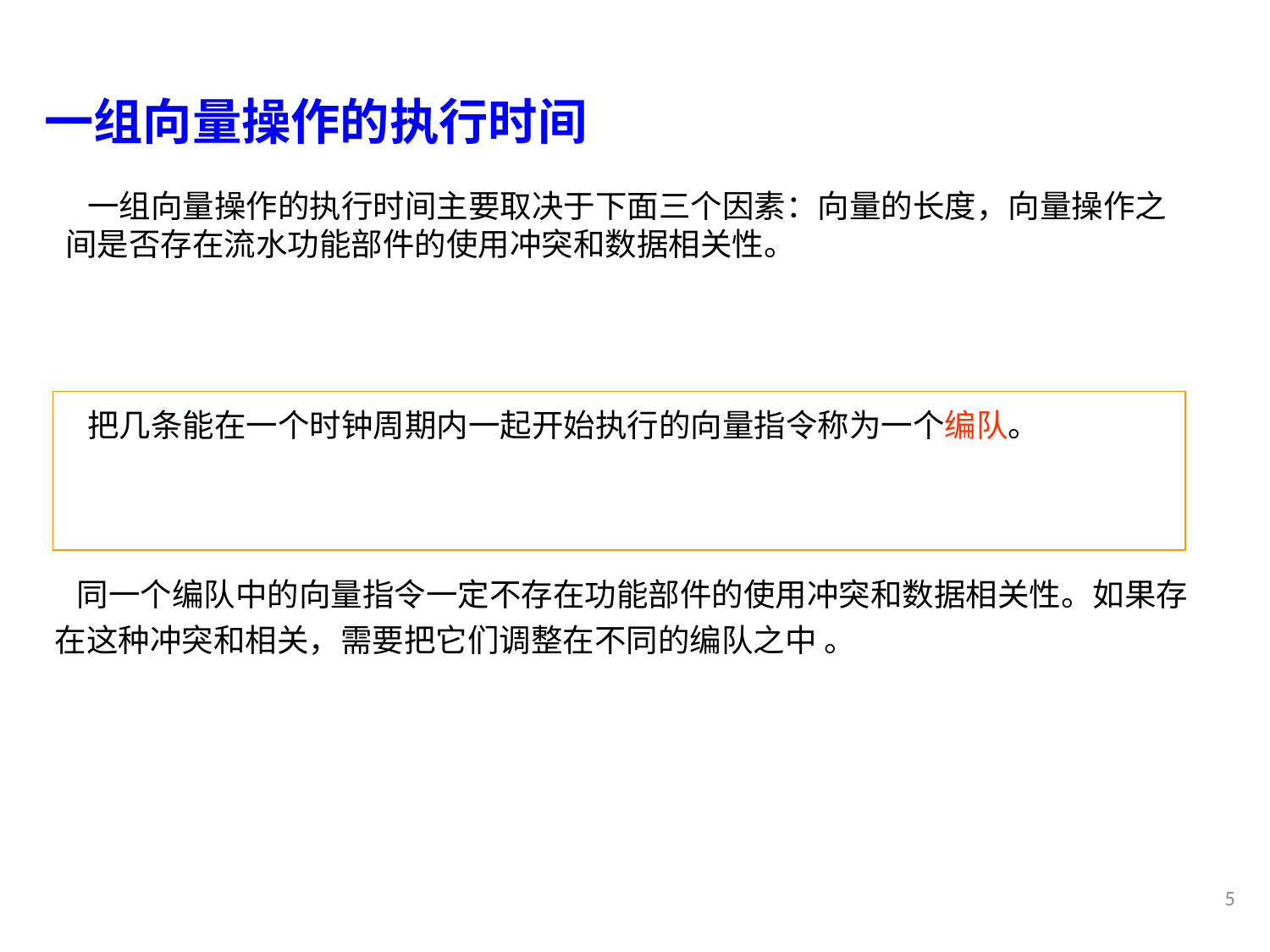

一组向量操作的执行时间
  一组向量操作的执行时间主要取决于下面三个因素：向量的长度，向量操作之间是否存在流水功能部件的使用冲突和数据相关性。
  把几条能在一个时钟周期内一起开始执行的向量指令称为一个编队。
  同一个编队中的向量指令一定不存在功能部件的使用冲突和数据相关性。如果存在这种冲突和相关，需要把它们调整在不同的编队之中 。
5